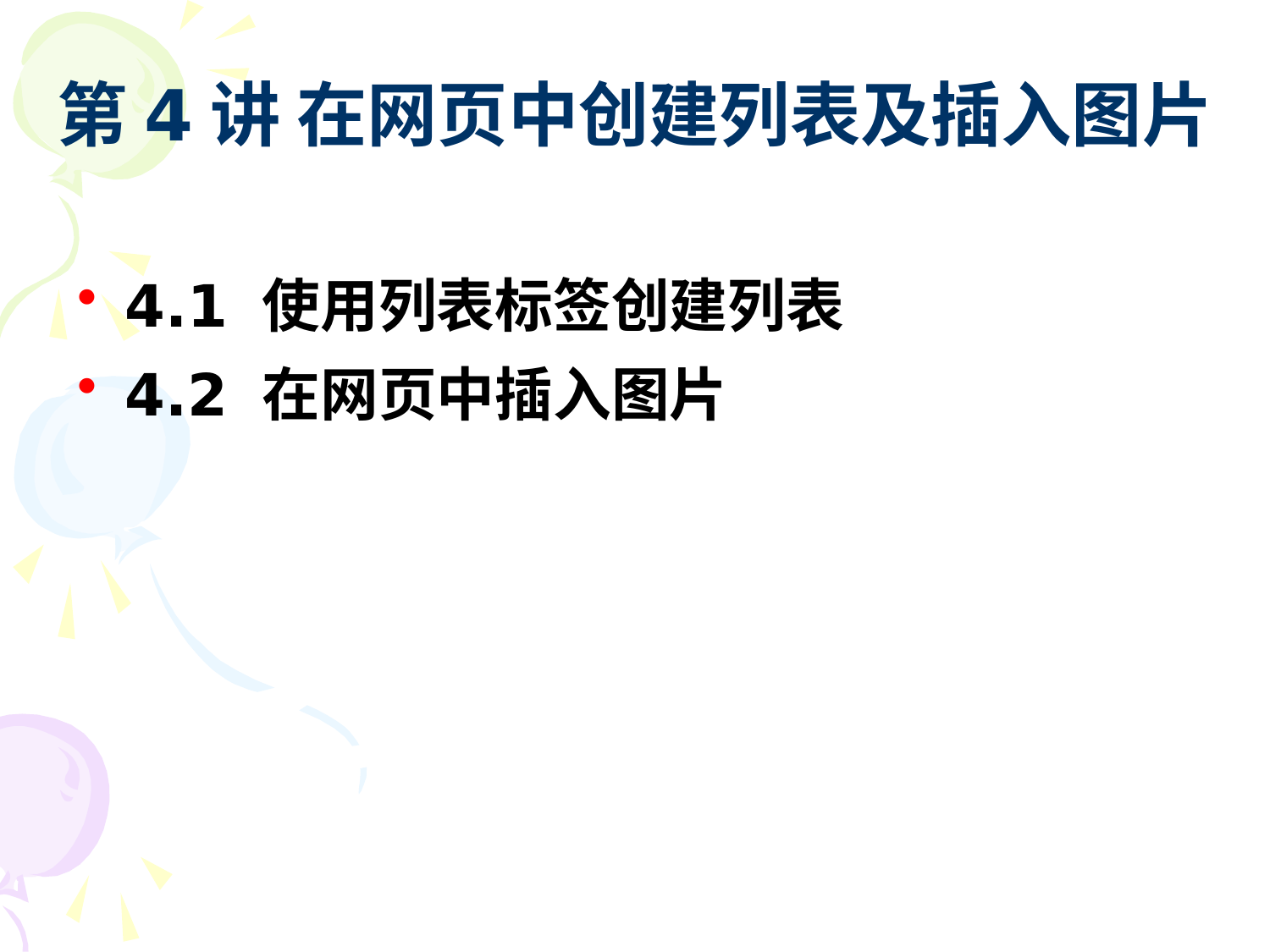

# 第4讲 在网页中创建列表及插入图片
4.1 使用列表标签创建列表
4.2 在网页中插入图片